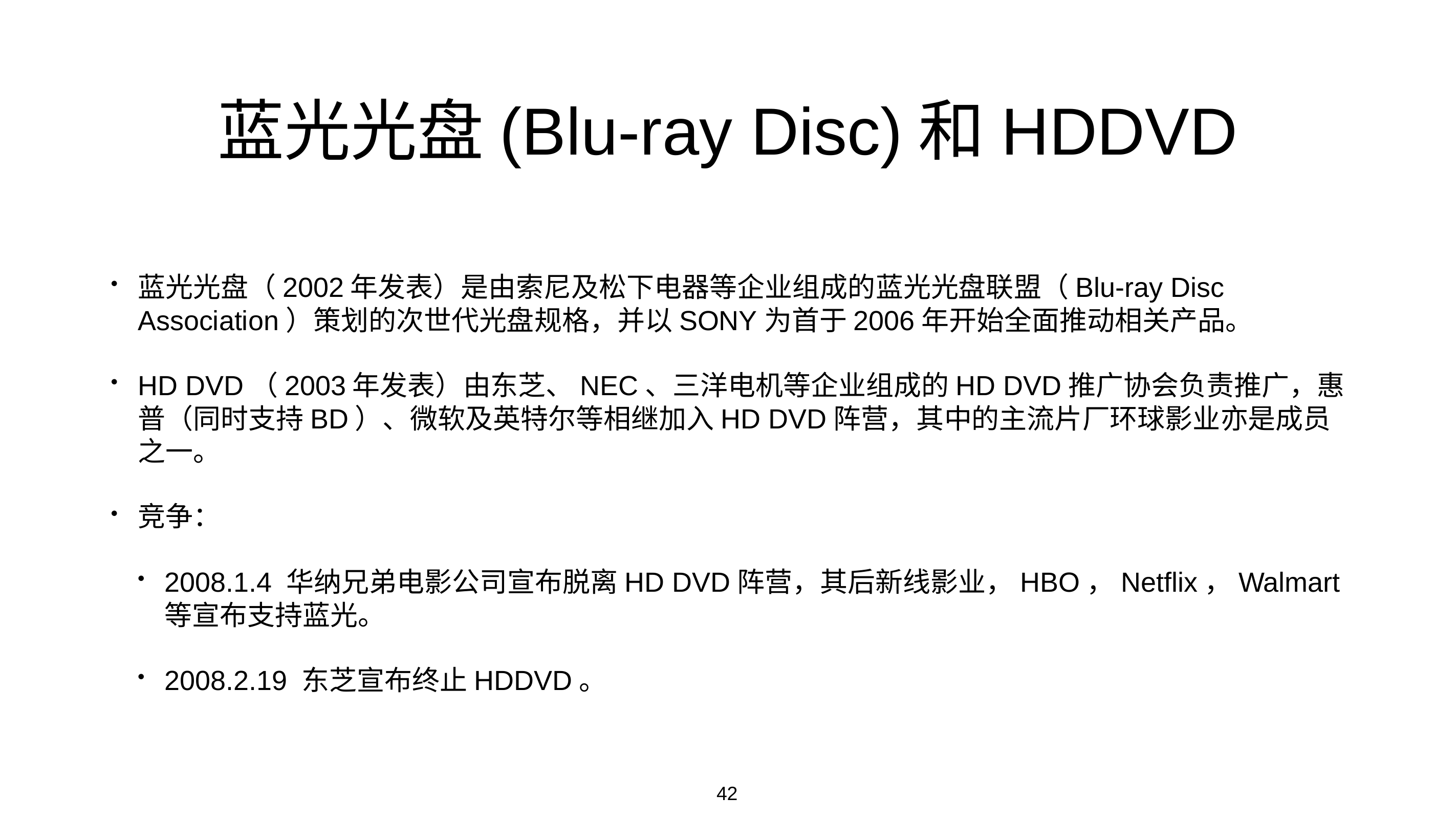

# 蓝光光盘(Blu-ray Disc)和HDDVD
蓝光光盘（2002年发表）是由索尼及松下电器等企业组成的蓝光光盘联盟（Blu-ray Disc Association）策划的次世代光盘规格，并以SONY为首于2006年开始全面推动相关产品。
HD DVD（2003年发表）由东芝、NEC、三洋电机等企业组成的HD DVD推广协会负责推广，惠普（同时支持BD）、微软及英特尔等相继加入HD DVD阵营，其中的主流片厂环球影业亦是成员之一。
竞争：
2008.1.4 华纳兄弟电影公司宣布脱离HD DVD阵营，其后新线影业，HBO，Netflix，Walmart等宣布支持蓝光。
2008.2.19 东芝宣布终止HDDVD。
42